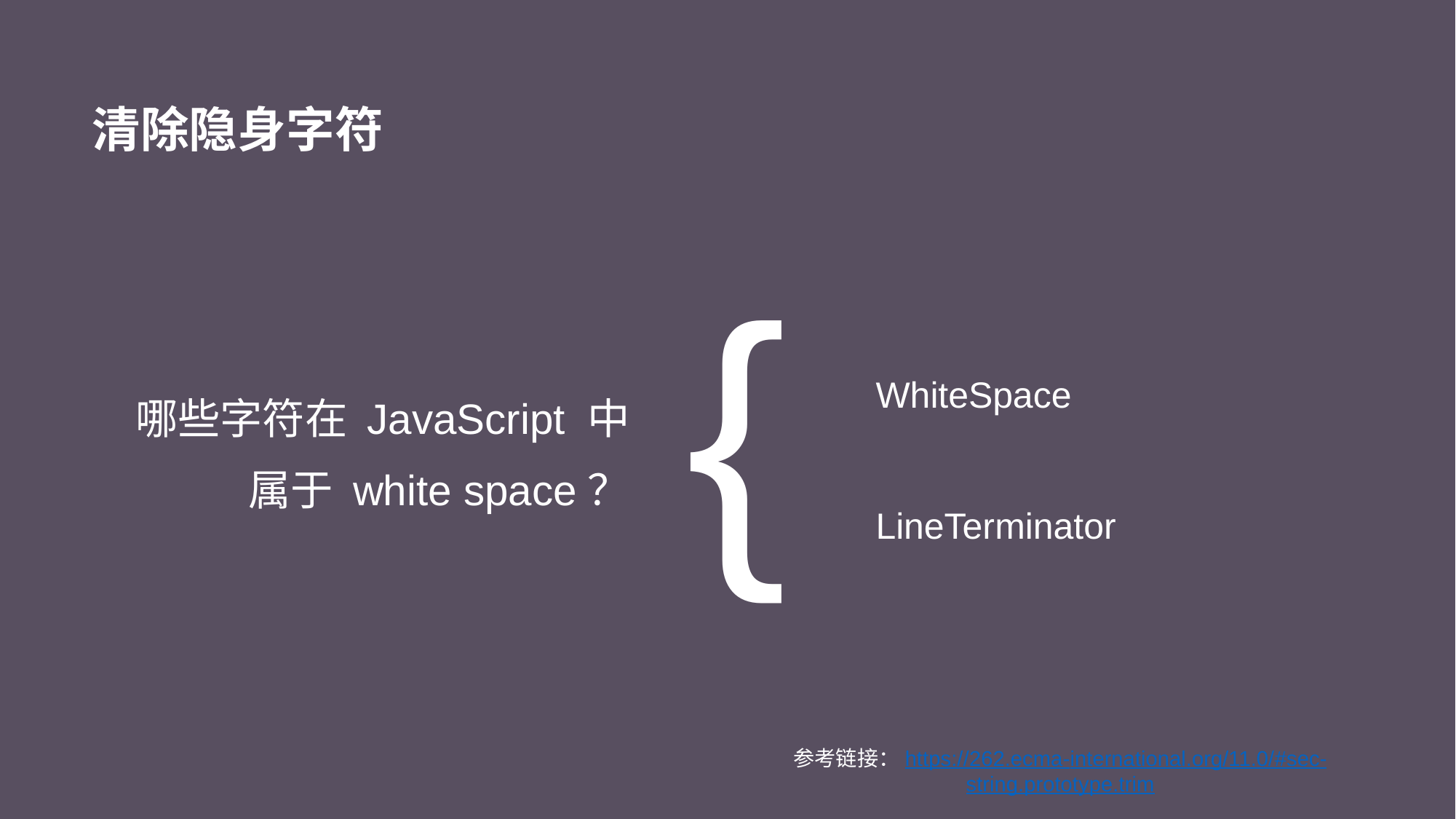

# 清除隐身字符
{
哪些字符在 JavaScript 中
属于 white space？
WhiteSpace

LineTerminator
参考链接：https://262.ecma-international.org/11.0/#sec-string.prototype.trim